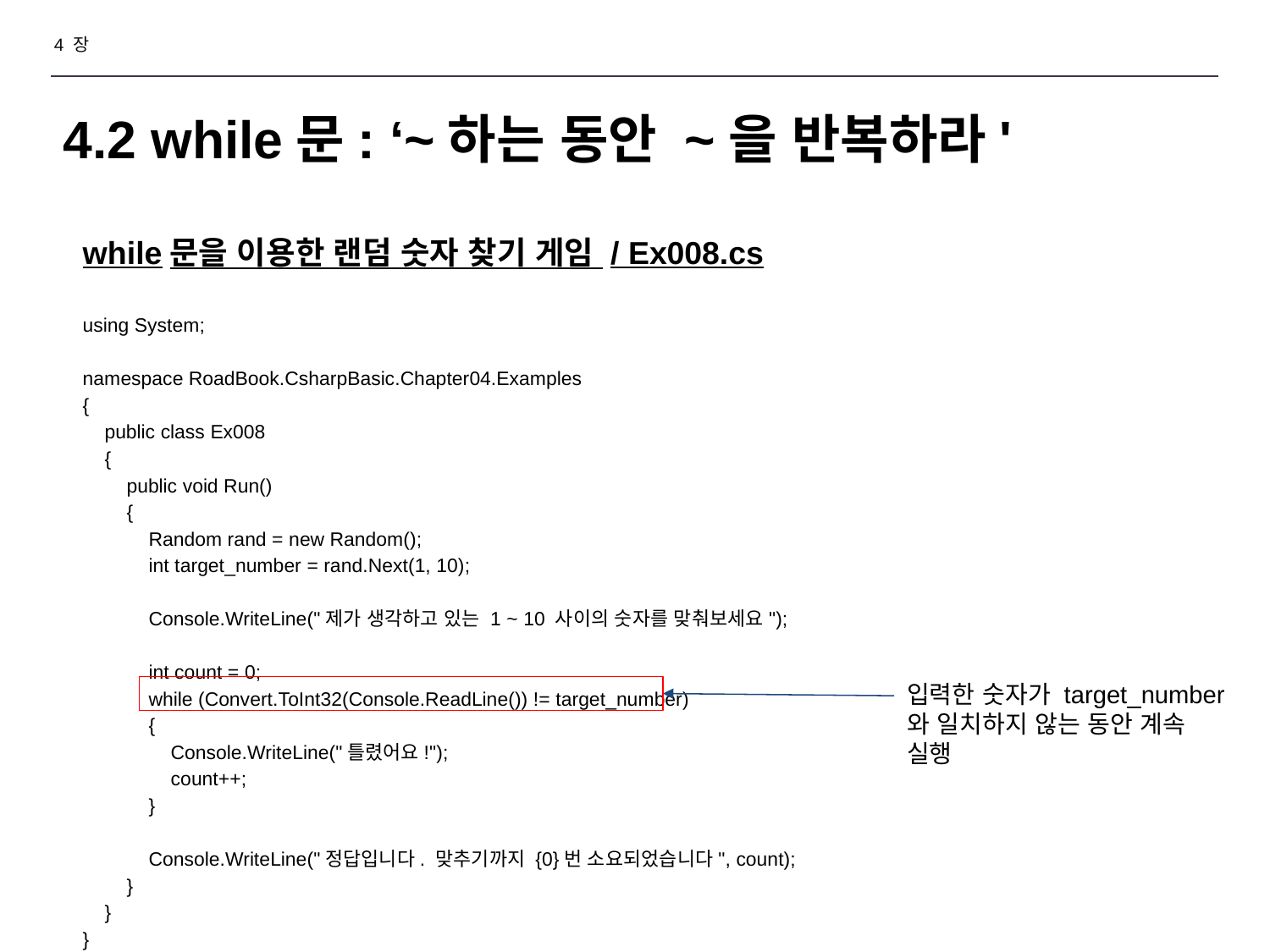

4 장
# 4.2 while문: ‘~하는 동안 ~을 반복하라'
while문을 이용한 랜덤 숫자 찾기 게임 / Ex008.cs

using System;

namespace RoadBook.CsharpBasic.Chapter04.Examples
{
    public class Ex008
    {
        public void Run()
        {
            Random rand = new Random();
            int target_number = rand.Next(1, 10);

            Console.WriteLine("제가 생각하고 있는 1 ~ 10 사이의 숫자를 맞춰보세요");

            int count = 0;
            while (Convert.ToInt32(Console.ReadLine()) != target_number)
            {
                Console.WriteLine("틀렸어요!");
                count++;
            }

            Console.WriteLine("정답입니다. 맞추기까지 {0}번 소요되었습니다", count);
        }
    }
}

입력한 숫자가 target_number와 일치하지 않는 동안 계속 실행